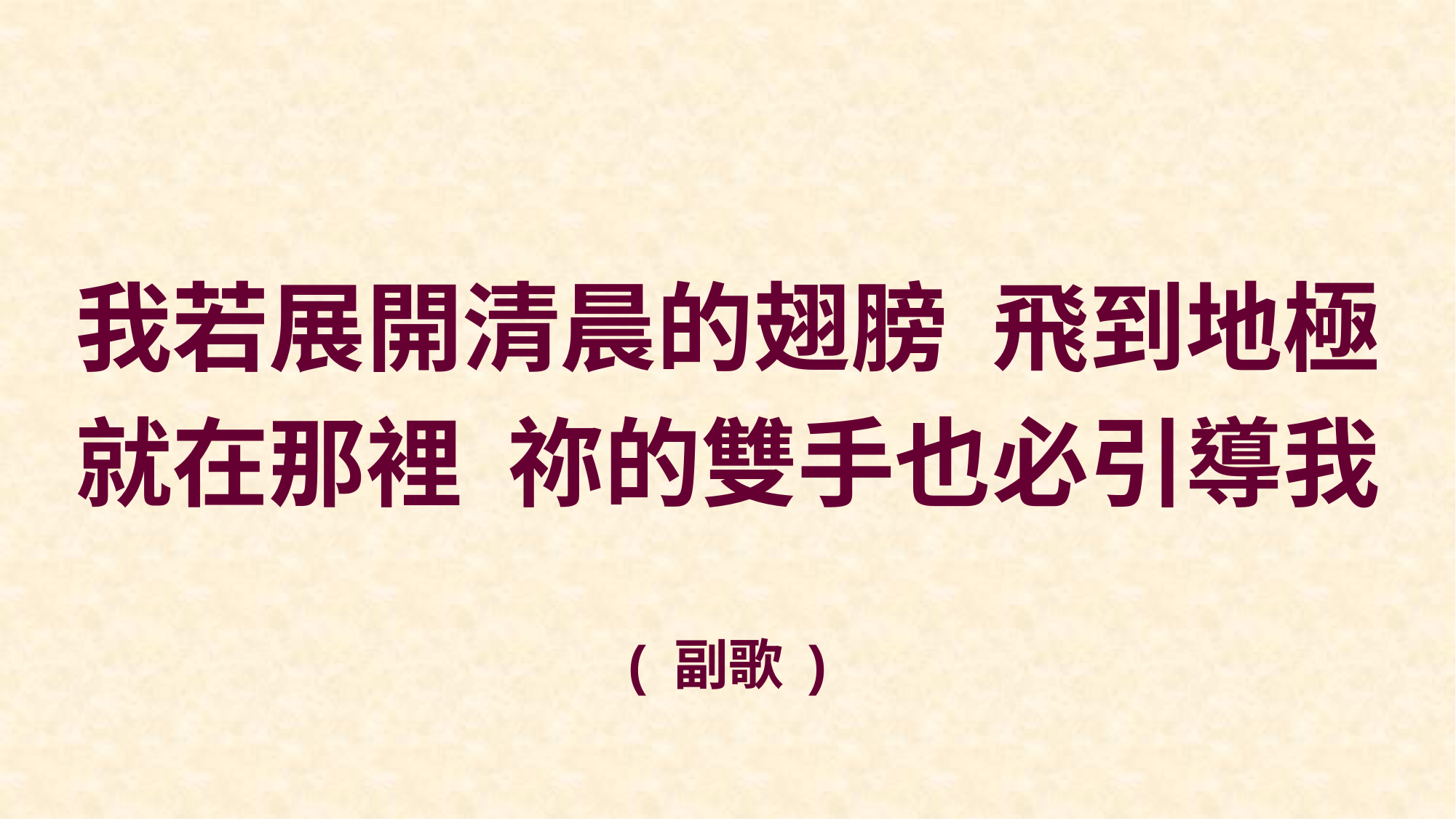

我若展開清晨的翅膀  飛到地極
就在那裡  祢的雙手也必引導我
( 副歌 )